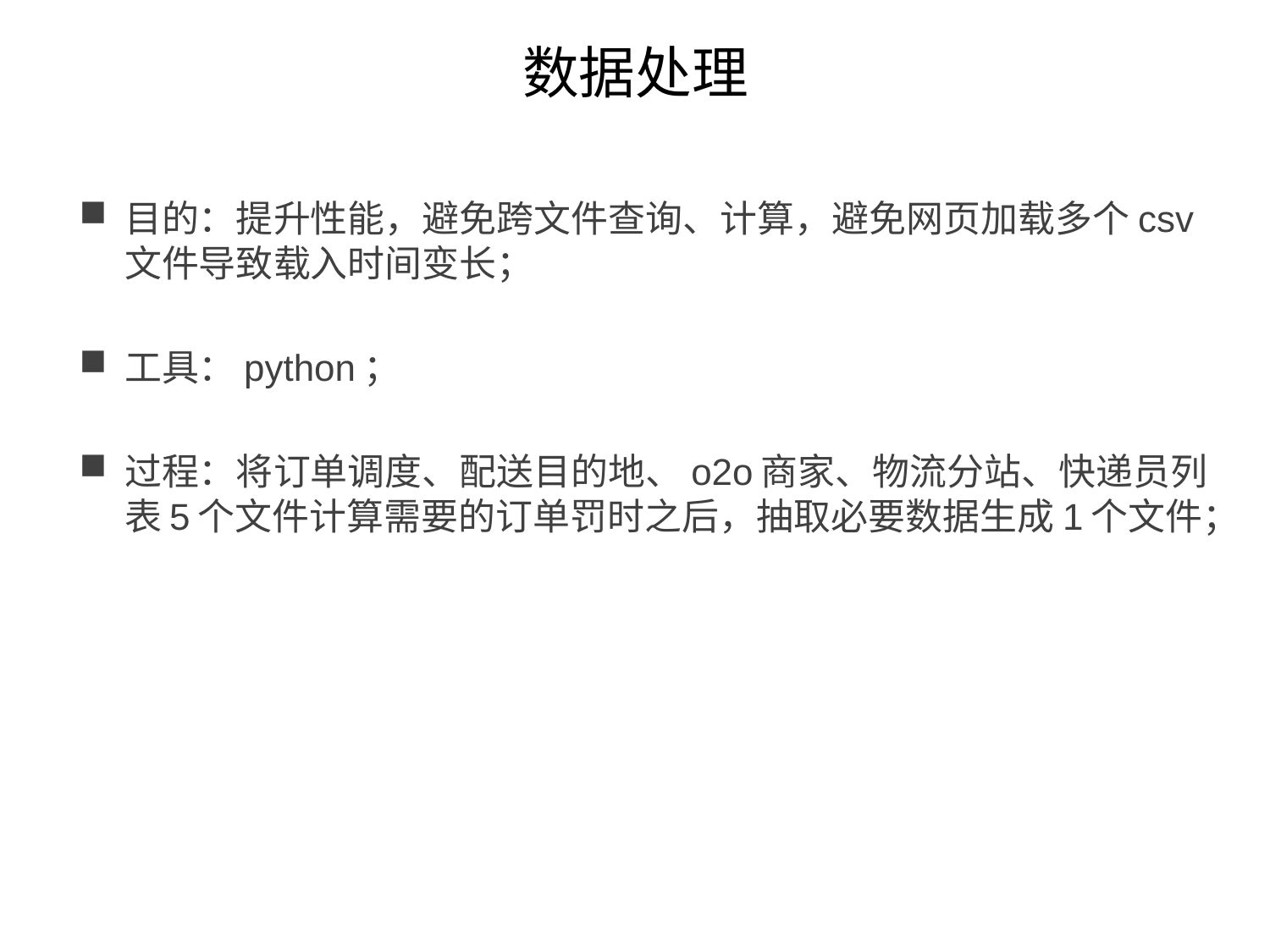

# 数据处理
目的：提升性能，避免跨文件查询、计算，避免网页加载多个csv文件导致载入时间变长；

工具：python；

过程：将订单调度、配送目的地、o2o商家、物流分站、快递员列表5个文件计算需要的订单罚时之后，抽取必要数据生成1个文件；